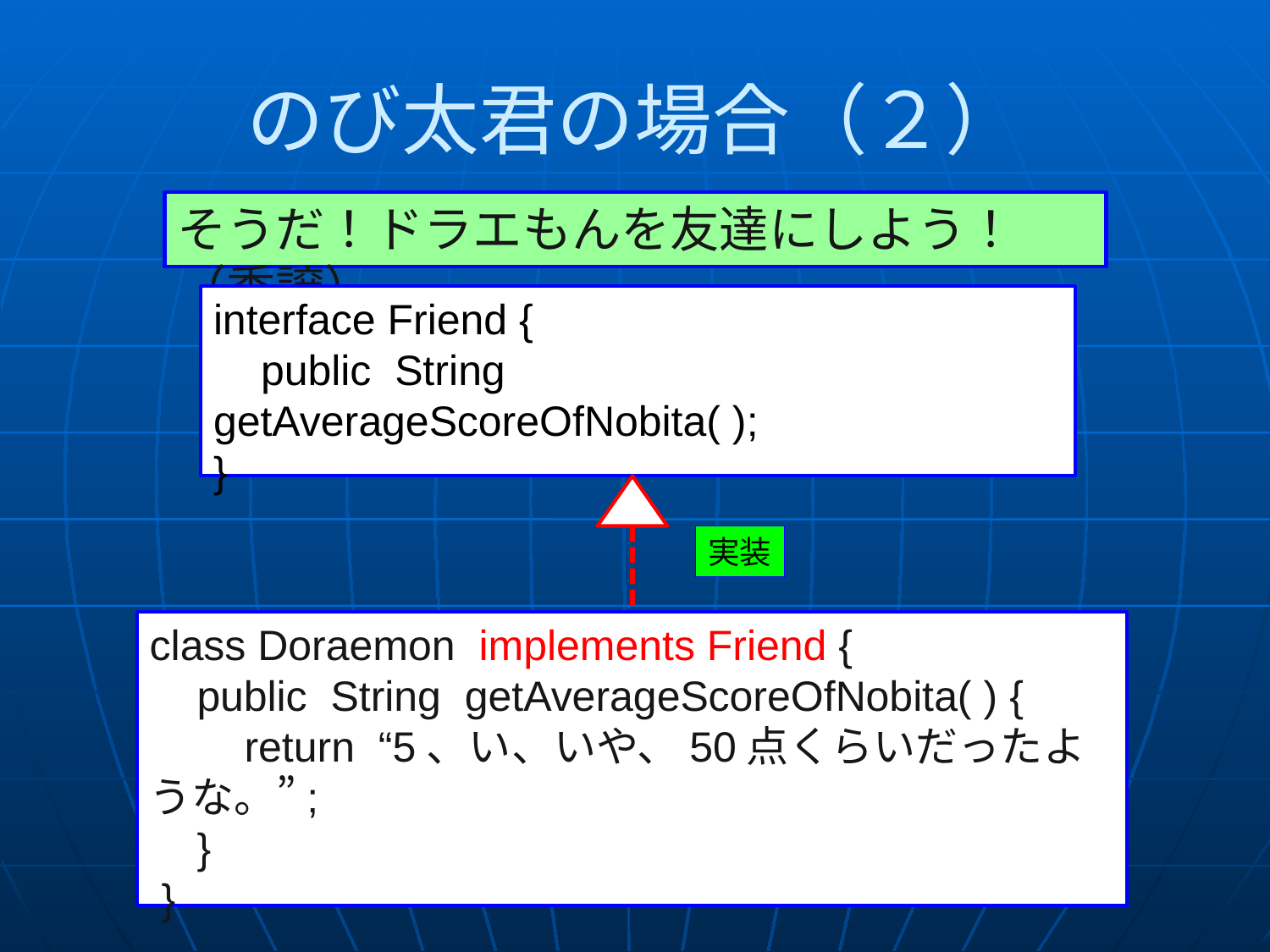

# のび太君の場合（２）
そうだ！ドラエもんを友達にしよう！（委譲）
interface Friend {
    public  String  getAverageScoreOfNobita( );
}

実装
class Doraemon  implements Friend {
    public  String  getAverageScoreOfNobita( ) {
        return  “5、い、いや、50点くらいだったような。”;
    }
 }